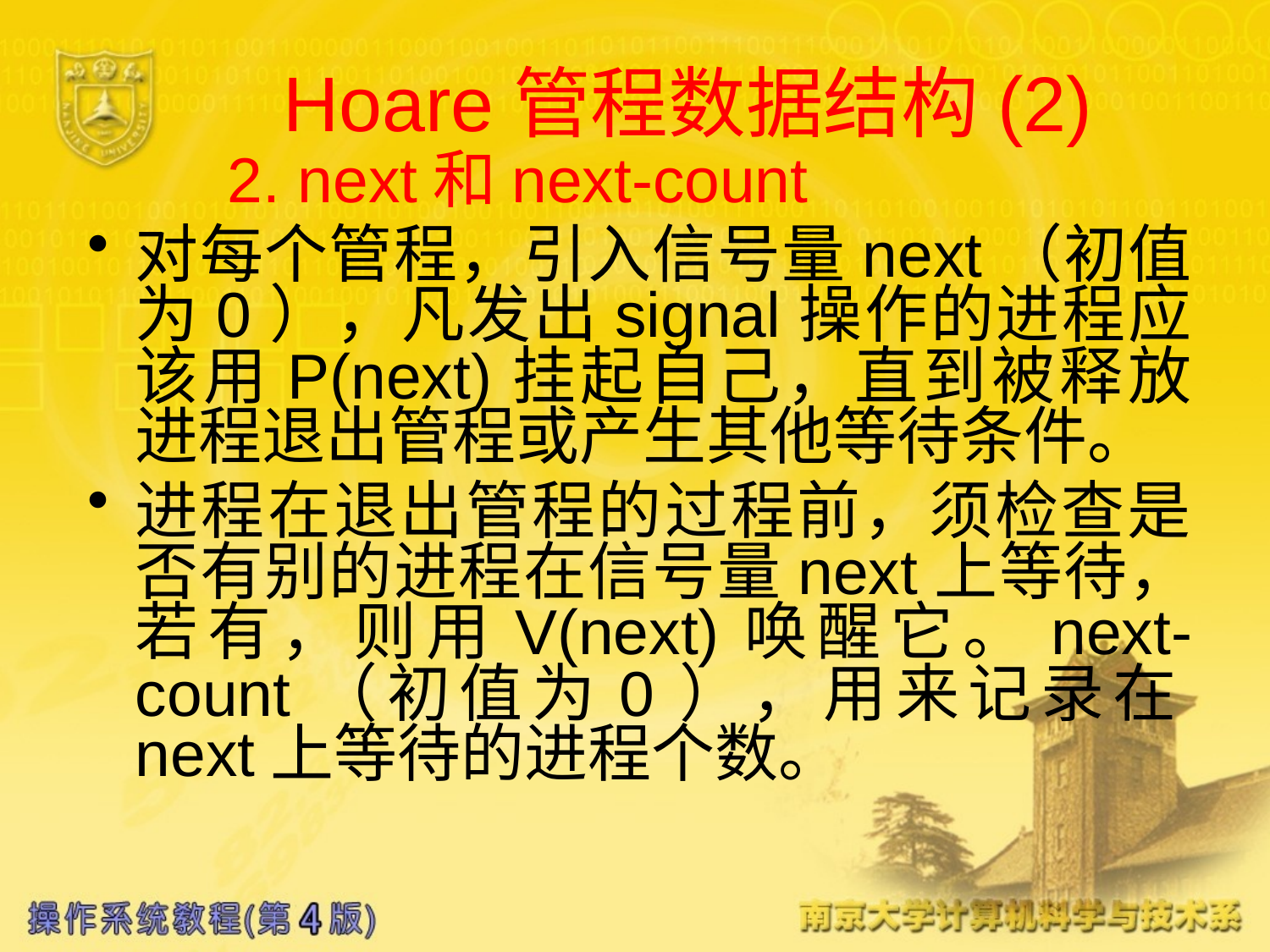

# Hoare管程数据结构(2)
                    2. next和next-count
对每个管程，引入信号量next（初值为0），凡发出signal操作的进程应该用P(next)挂起自己，直到被释放进程退出管程或产生其他等待条件。
进程在退出管程的过程前，须检查是否有别的进程在信号量next上等待，若有，则用V(next)唤醒它。next-count（初值为0），用来记录在next上等待的进程个数。